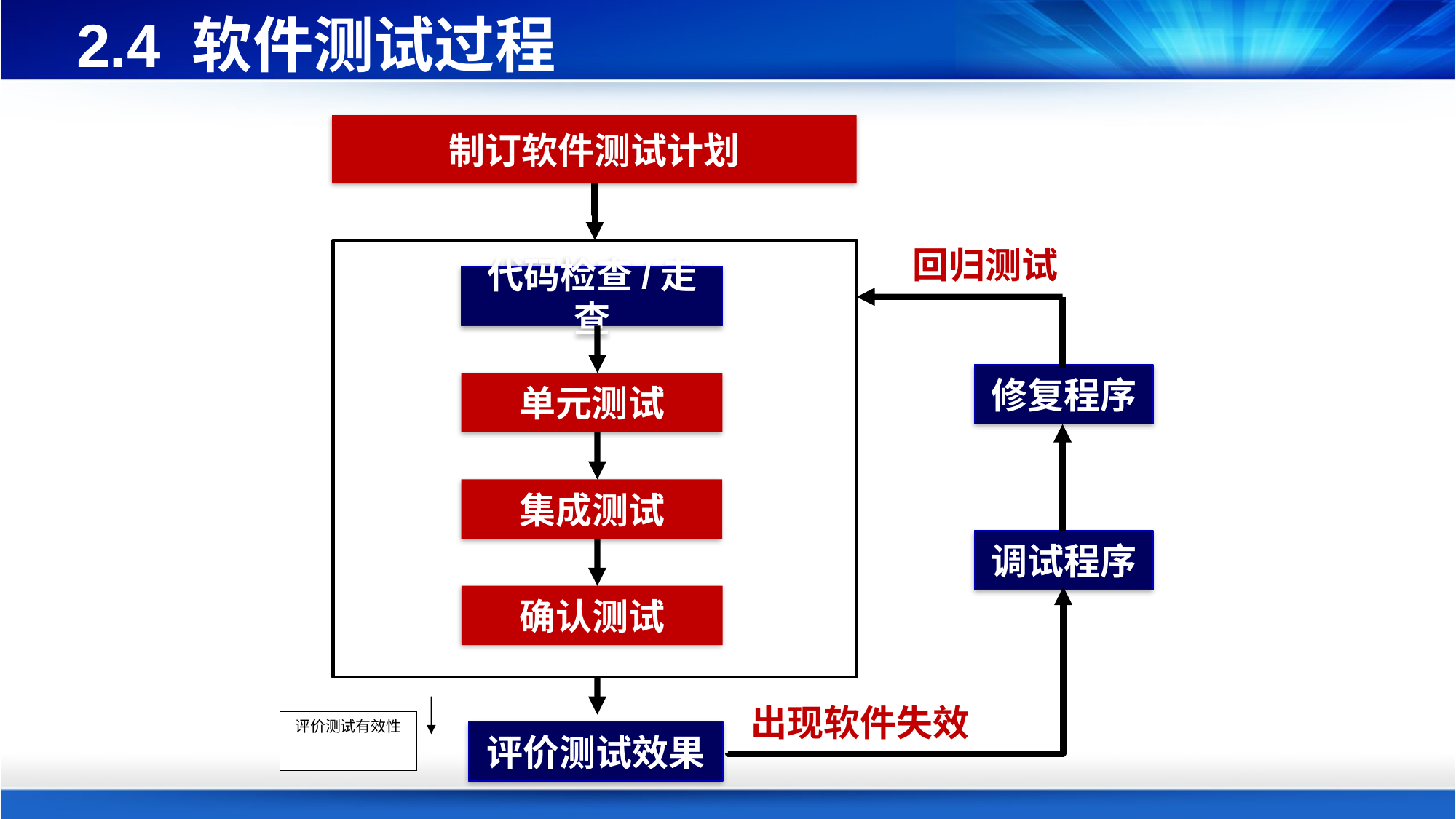

# 2.4 软件测试过程
制订软件测试计划
回归测试

代码检查/走查

修复程序
单元测试

集成测试

调试程序

确认测试

出现软件失效

评价测试有效性
评价测试效果